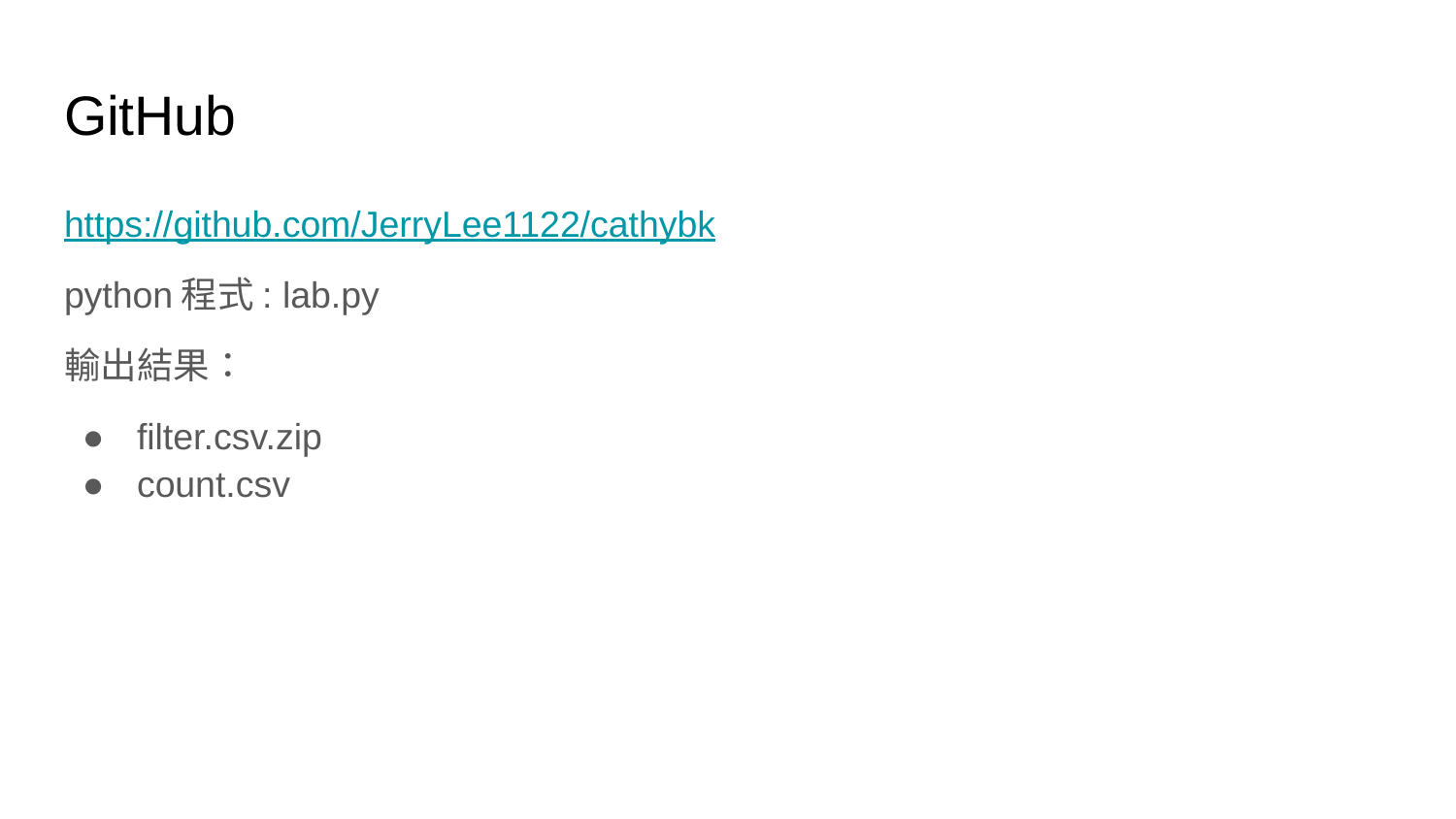

# GitHub
https://github.com/JerryLee1122/cathybk
python程式: lab.py
輸出結果：
filter.csv.zip
count.csv